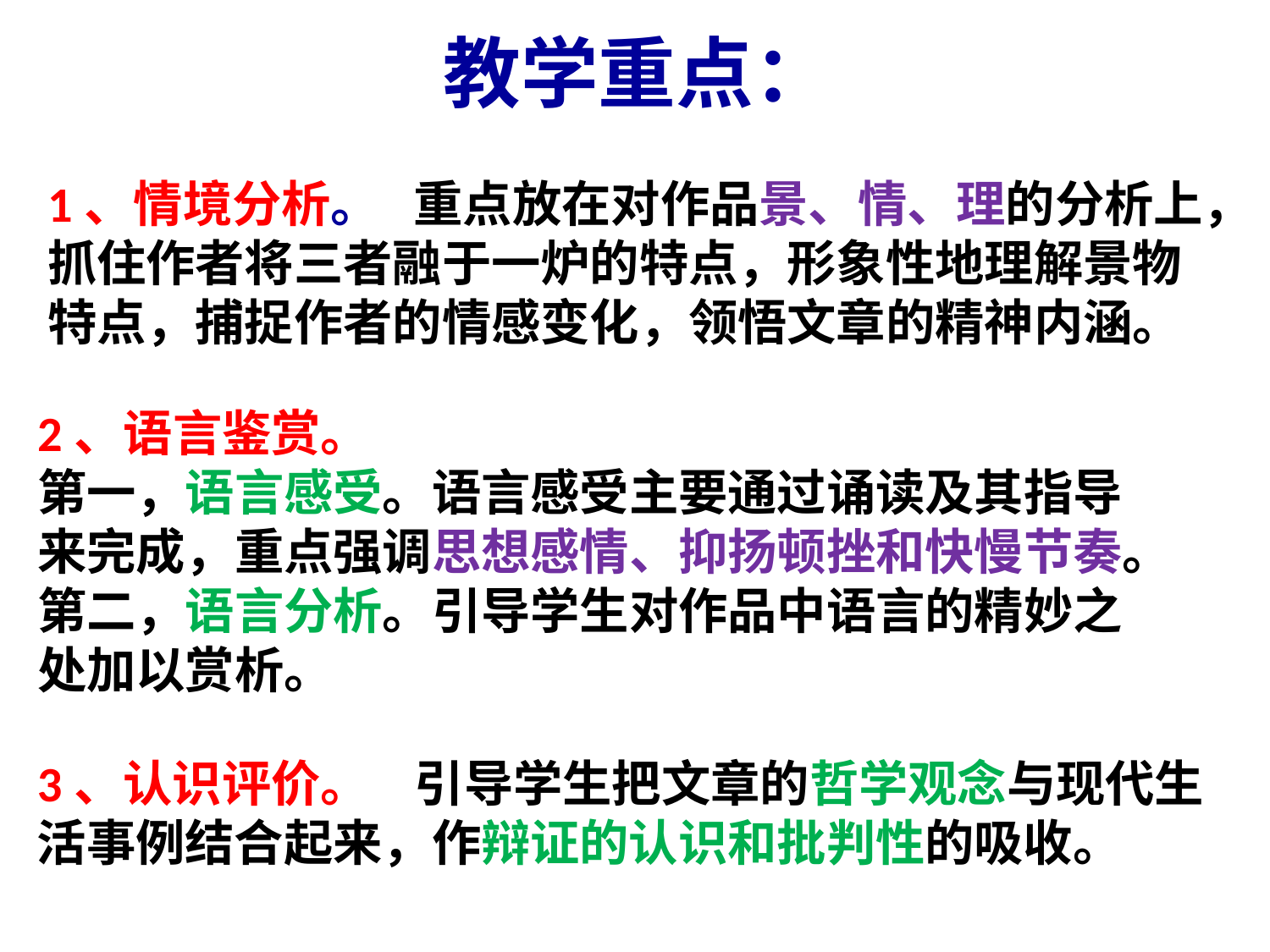

# 教学重点：
1、情境分析。   重点放在对作品景、情、理的分析上，抓住作者将三者融于一炉的特点，形象性地理解景物特点，捕捉作者的情感变化，领悟文章的精神内涵。
2、语言鉴赏。
第一，语言感受。语言感受主要通过诵读及其指导来完成，重点强调思想感情、抑扬顿挫和快慢节奏。第二，语言分析。引导学生对作品中语言的精妙之处加以赏析。
3、认识评价。    引导学生把文章的哲学观念与现代生活事例结合起来，作辩证的认识和批判性的吸收。